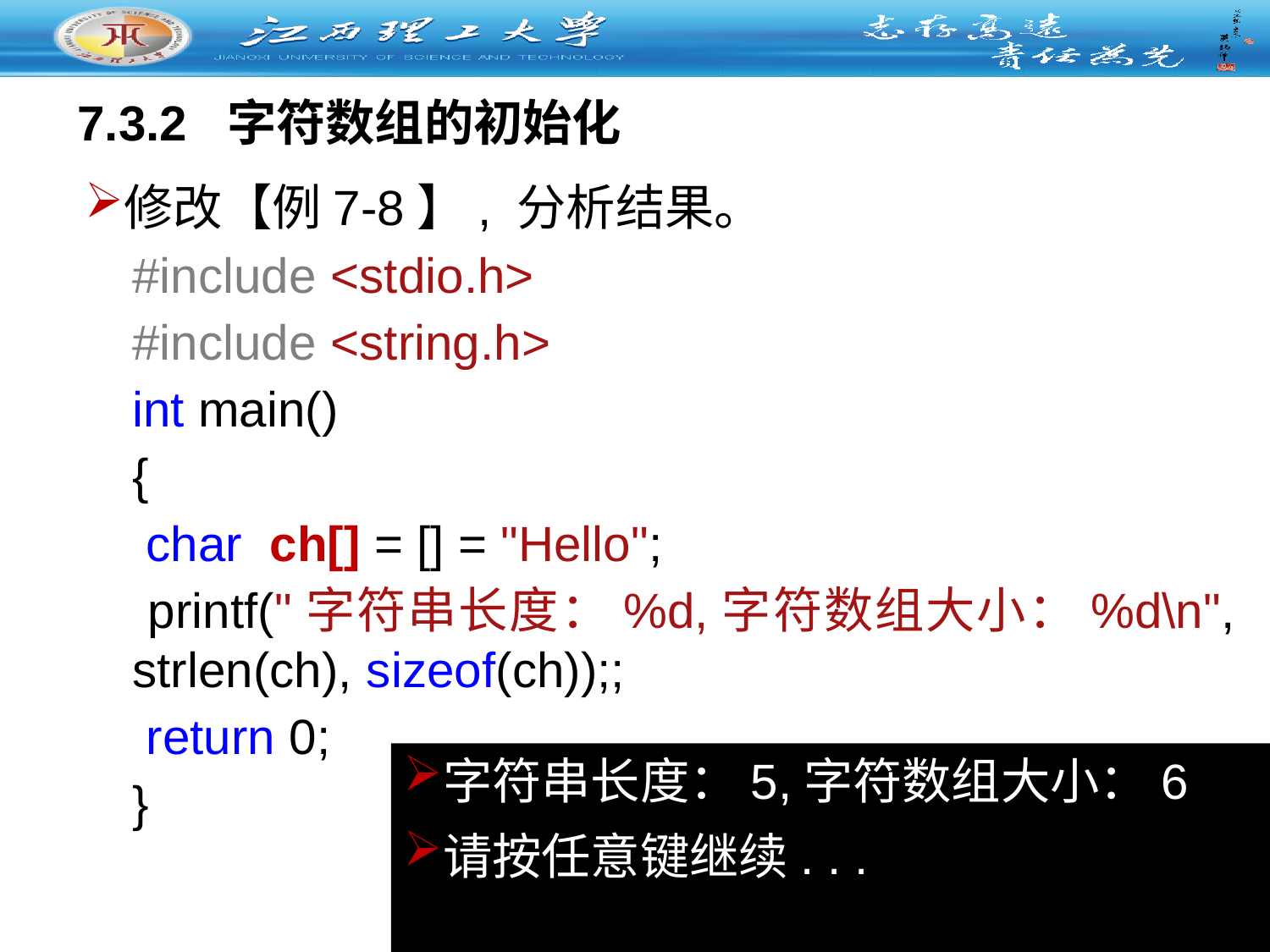

# 7.3.2  字符数组的初始化
修改【例7-8】, 分析结果。
#include <stdio.h>
#include <string.h>
int main()
{
 char  ch[] = [] = "Hello";
 printf("字符串长度：%d,字符数组大小：%d\n", strlen(ch), sizeof(ch));;
 return 0;
}
字符串长度：5,字符数组大小：6
请按任意键继续. . .